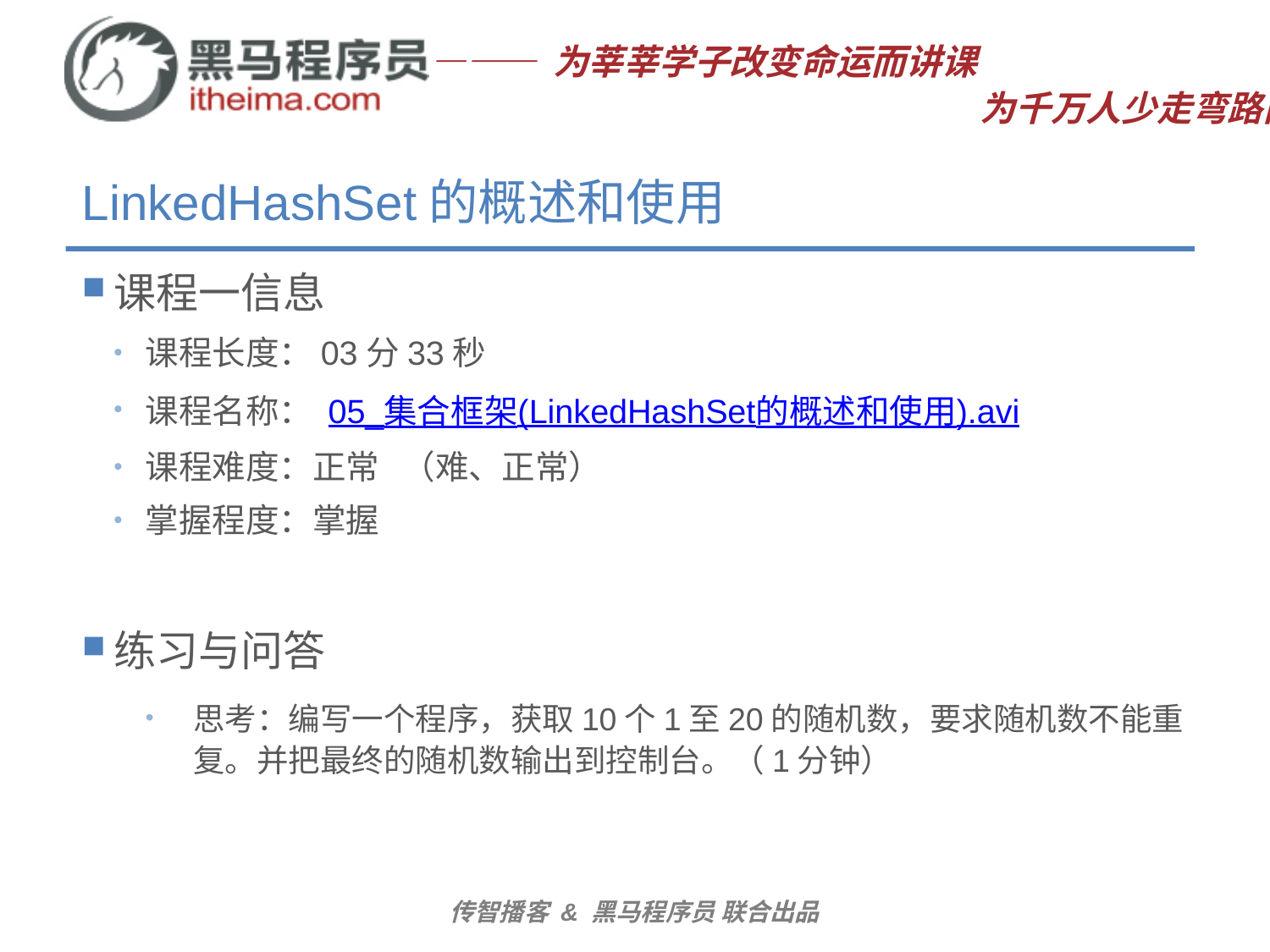

# LinkedHashSet的概述和使用
课程一信息
课程长度：03分33秒
课程名称： 05_集合框架(LinkedHashSet的概述和使用).avi
课程难度：正常   （难、正常）
掌握程度：掌握

练习与问答
思考：编写一个程序，获取10个1至20的随机数，要求随机数不能重复。并把最终的随机数输出到控制台。（1分钟）